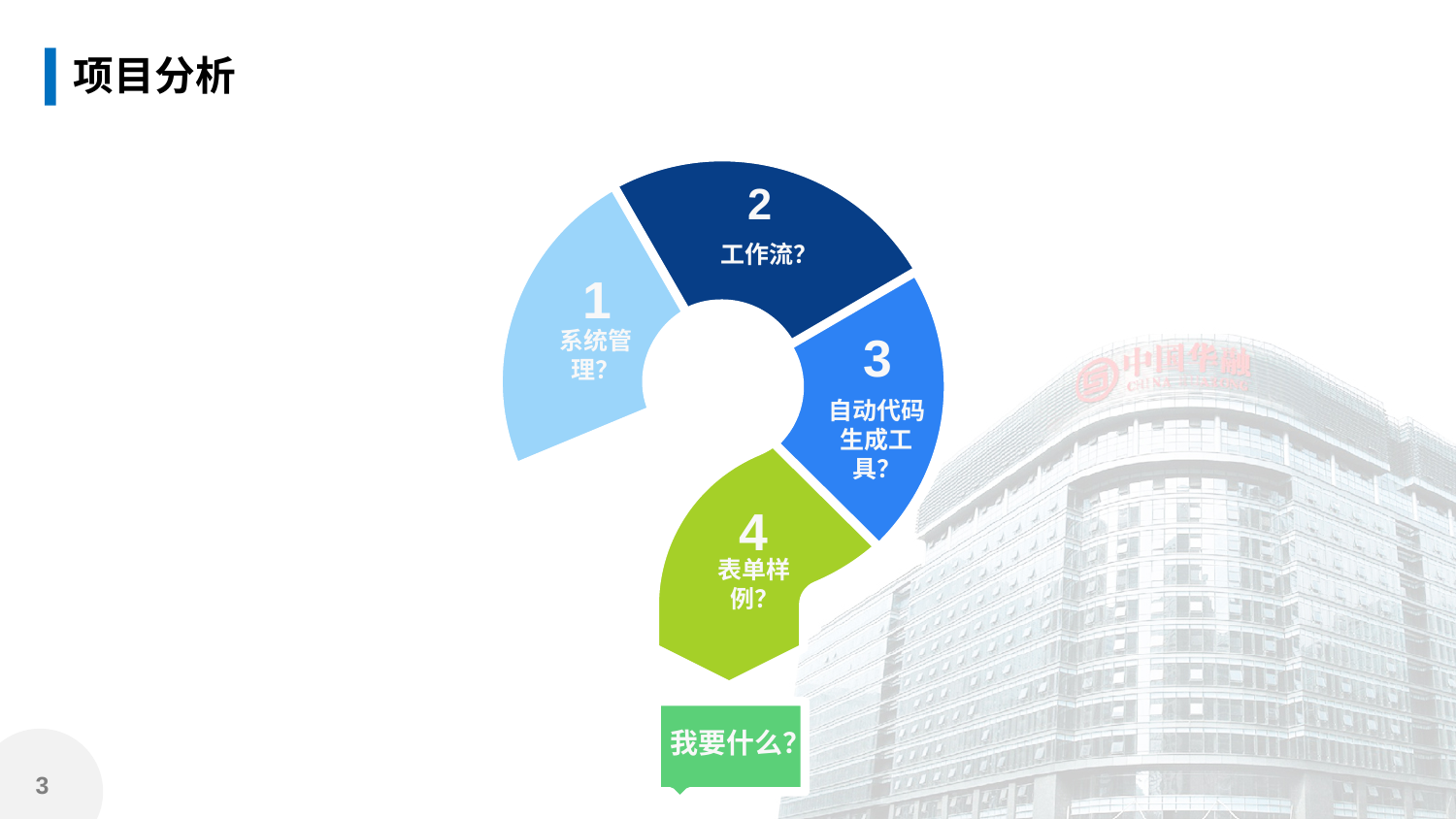

# 项目分析

2
工作流？

1
系统管理？

3
自动代码生成工具？

4
表单样例？

我要什么？